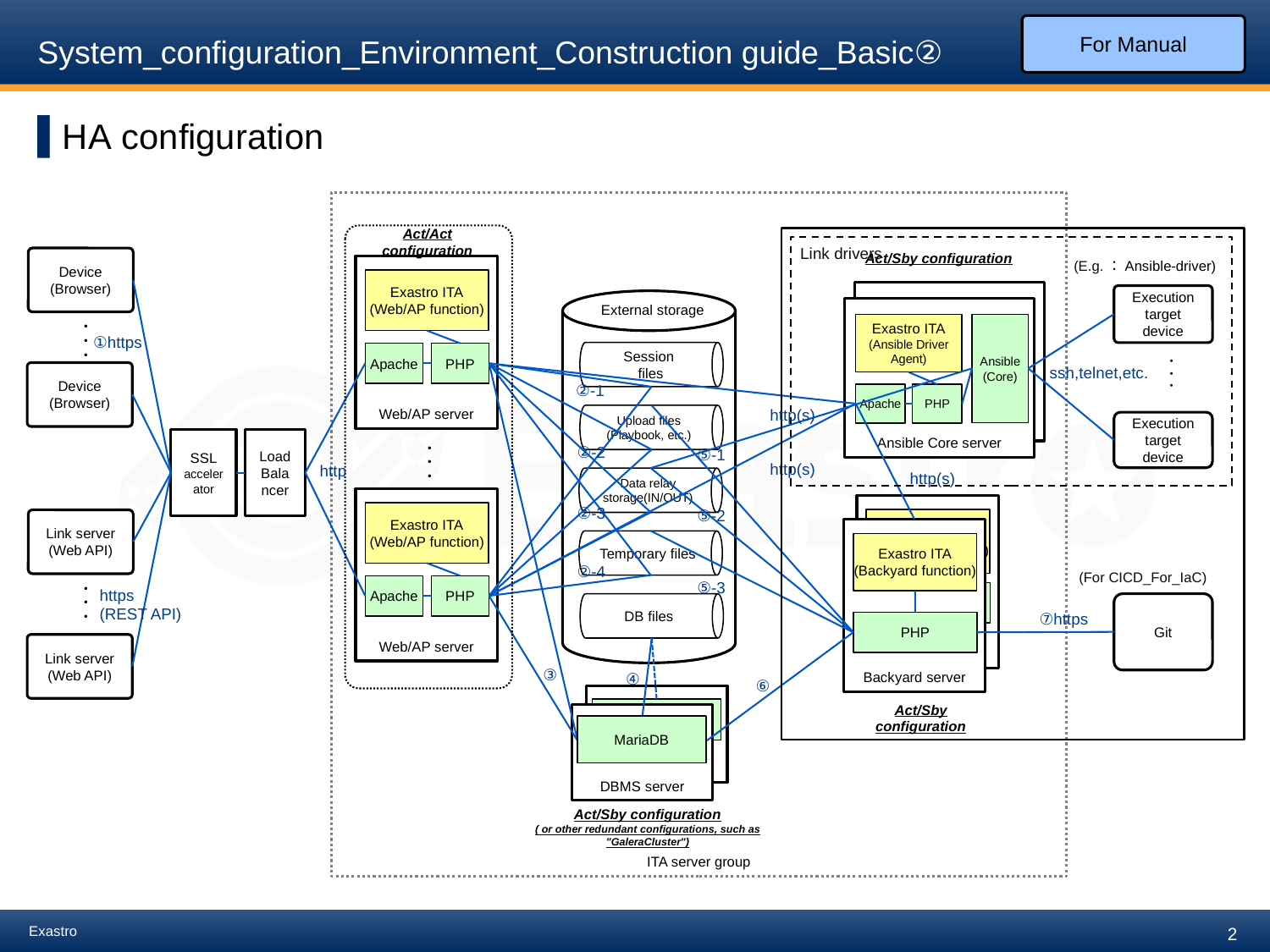

For Manual
# System_configuration_Environment_Construction guide_Basic②
HA configuration
ITA server group
Act/Act configuration

Link drivers

Act/Sby configuration
Device
(Browser)
 (E.g.：Ansible-driver)
Web/AP server
Exastro ITA
(Web/AP function)
Ansible server
Exastro ITA
(Ansibleｴｰｼﾞｪﾝﾄ)
Ansible
(Core)
Apache
PHP
Ansible Core server
Exastro ITA
(Ansible Driver
Agent)
Ansible
(Core)
Apache
PHP
Execution target device
External storage

Session
 files
Upload files (Playbook, etc.)
Data relay storage(IN/OUT)
Temporary files
DB files
・・・
①https
・・・
Apache
PHP
ssh,telnet,etc.
Device
(Browser)
②-1
http(s)
Execution target device
・・・
SSL
accelerator
Load
Balancer
②-2
⑤-1
http(s)
http
http(s)
Web/AP server
AP server(RHEL8)
Exastro ITA
(Backyard function)
PHP
②-3
⑤-2
Exastro ITA
(Web/AP function)
Link server
(Web API)
Backyard server
Exastro ITA
(Backyard function)
PHP
②-4
 (For CICD_For_IaC)
・・・
⑤-3
Apache
PHP
https
(REST API)
Git
⑦https
Link server
(Web API)
③
④
⑥
DBMS server
MariaDB
DBMS server
MariaDB
Act/Sby configuration
MariaDB
Act/Sby configuration
( or other redundant configurations, such as "GaleraCluster")